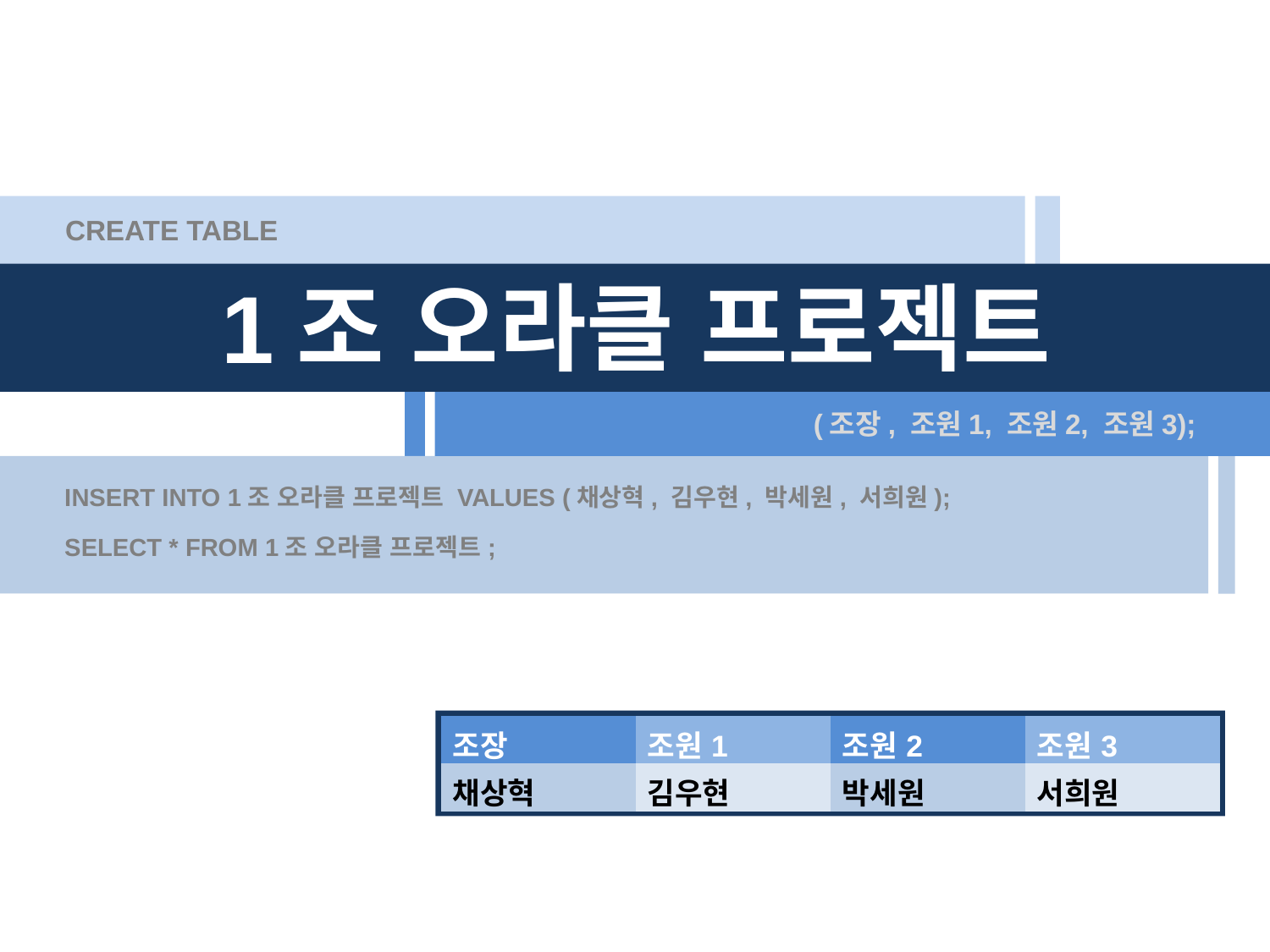

CREATE TABLE
1조 오라클 프로젝트

(조장, 조원1, 조원2, 조원3);

INSERT INTO 1조 오라클 프로젝트 VALUES (채상혁, 김우현, 박세원, 서희원);
SELECT * FROM 1조 오라클 프로젝트;

| 조장 | 조원1 | 조원2 | 조원3 |
| --- | --- | --- | --- |
| 채상혁 | 김우현 | 박세원 | 서희원 |